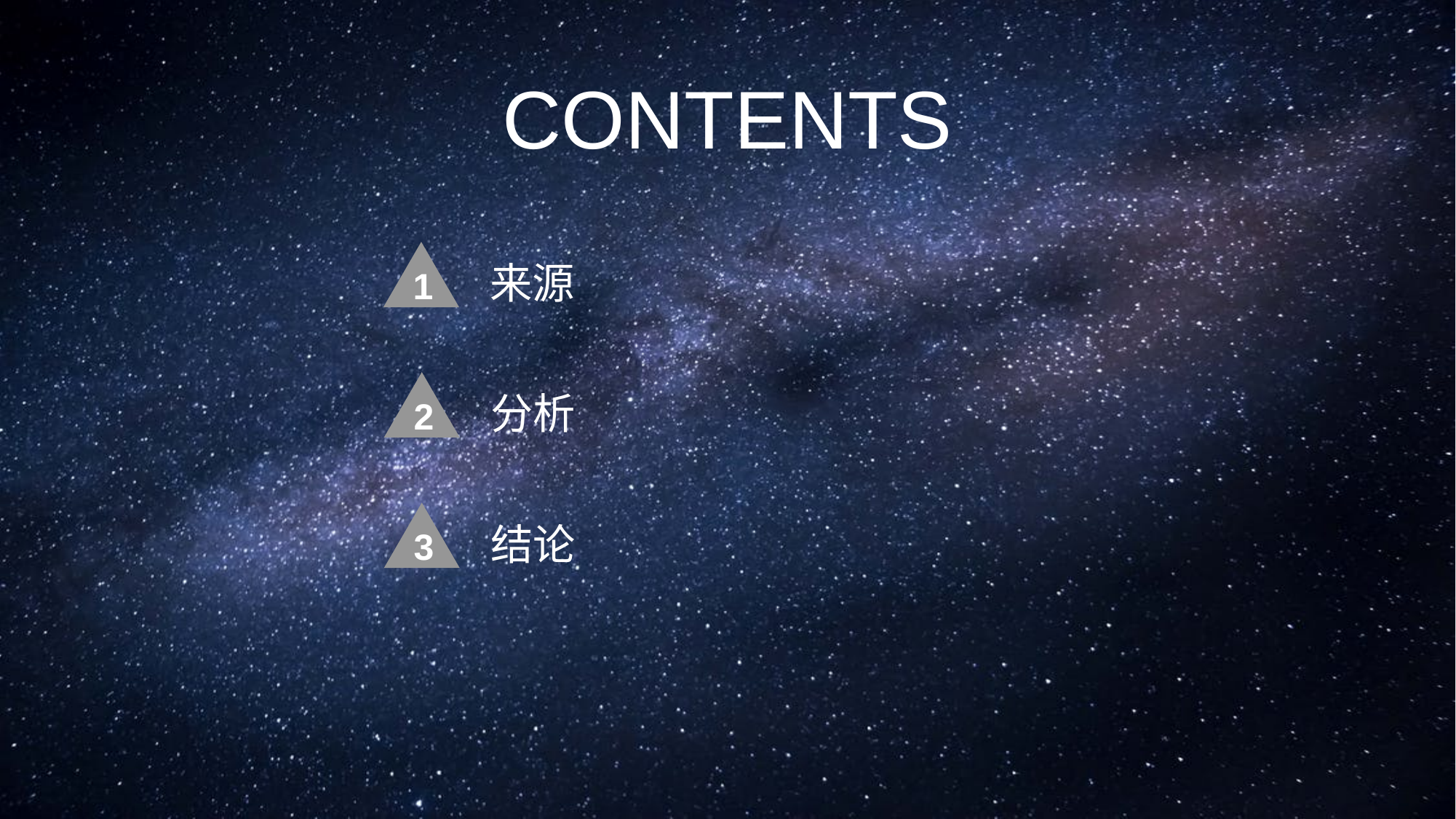

CONTENTS
1
来源
2
分析
3
结论